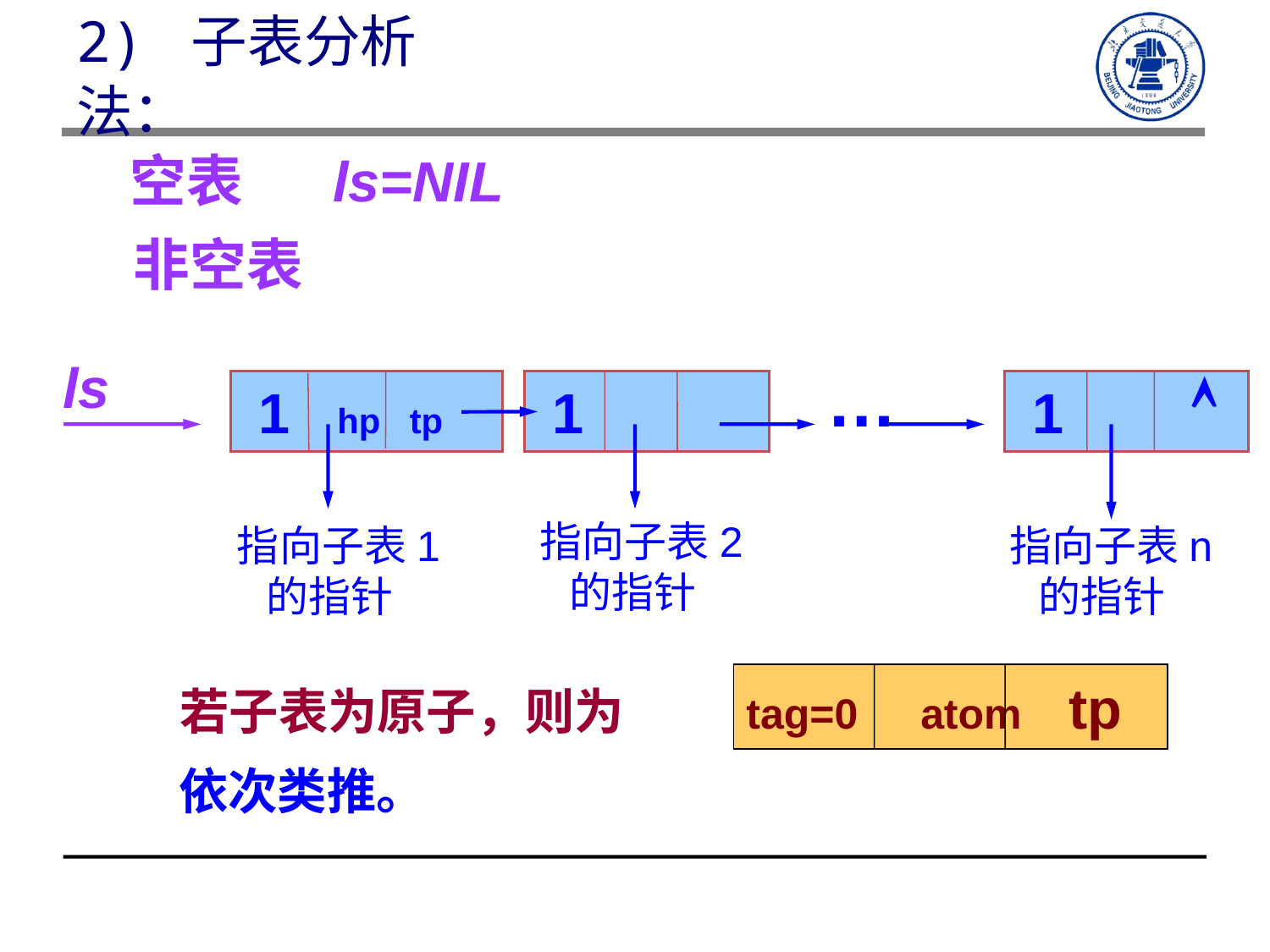

2) 子表分析法：
空表      ls=NIL
非空表
ls
…
∧
 1   hp   tp

 1

 1

指向子表2
  的指针
指向子表1
  的指针
指向子表n
  的指针

tag=0    atom   tp

若子表为原子，则为
依次类推。